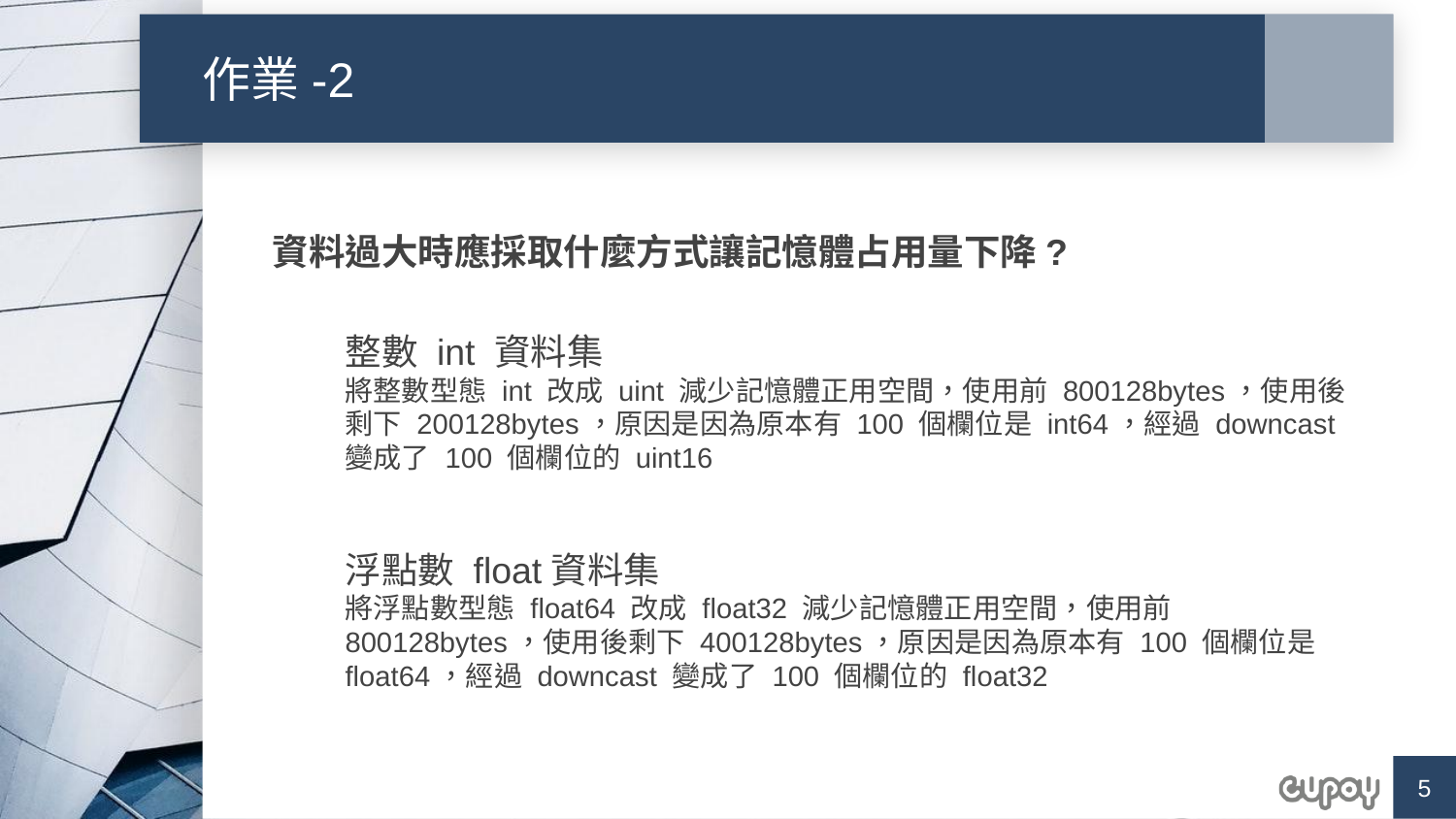

# 作業-2
資料過大時應採取什麼方式讓記憶體占用量下降?

整數 int 資料集
將整數型態 int 改成 uint 減少記憶體正用空間，使用前 800128bytes，使用後剩下 200128bytes，原因是因為原本有 100 個欄位是 int64，經過 downcast 變成了 100 個欄位的 uint16

浮點數 float資料集
將浮點數型態 float64 改成 float32 減少記憶體正用空間，使用前 800128bytes，使用後剩下 400128bytes，原因是因為原本有 100 個欄位是 float64，經過 downcast 變成了 100 個欄位的 float32
5